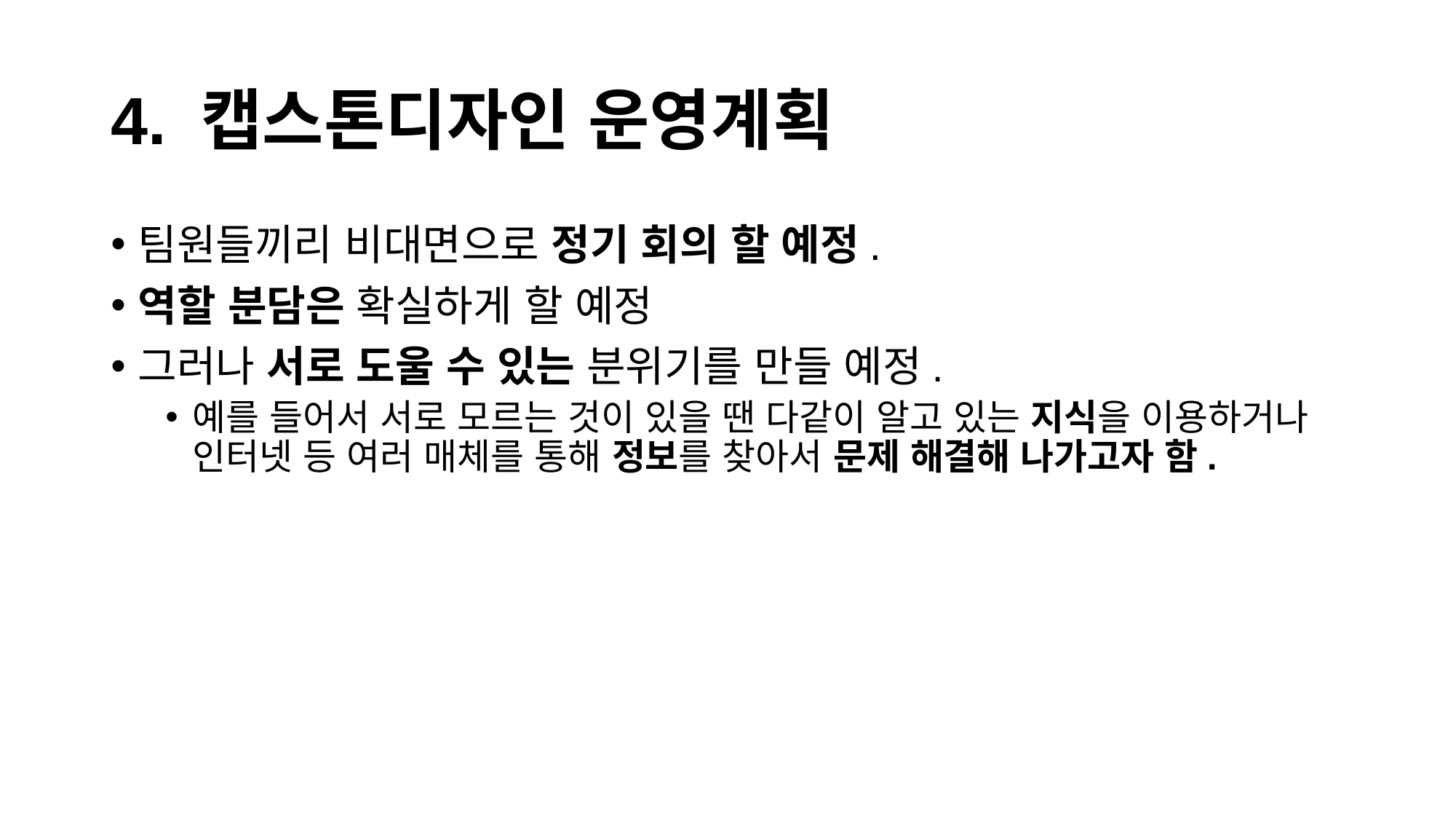

# 4. 캡스톤디자인 운영계획
팀원들끼리 비대면으로 정기 회의 할 예정.
역할 분담은 확실하게 할 예정
그러나 서로 도울 수 있는 분위기를 만들 예정.
예를 들어서 서로 모르는 것이 있을 땐 다같이 알고 있는 지식을 이용하거나 인터넷 등 여러 매체를 통해 정보를 찾아서 문제 해결해 나가고자 함.